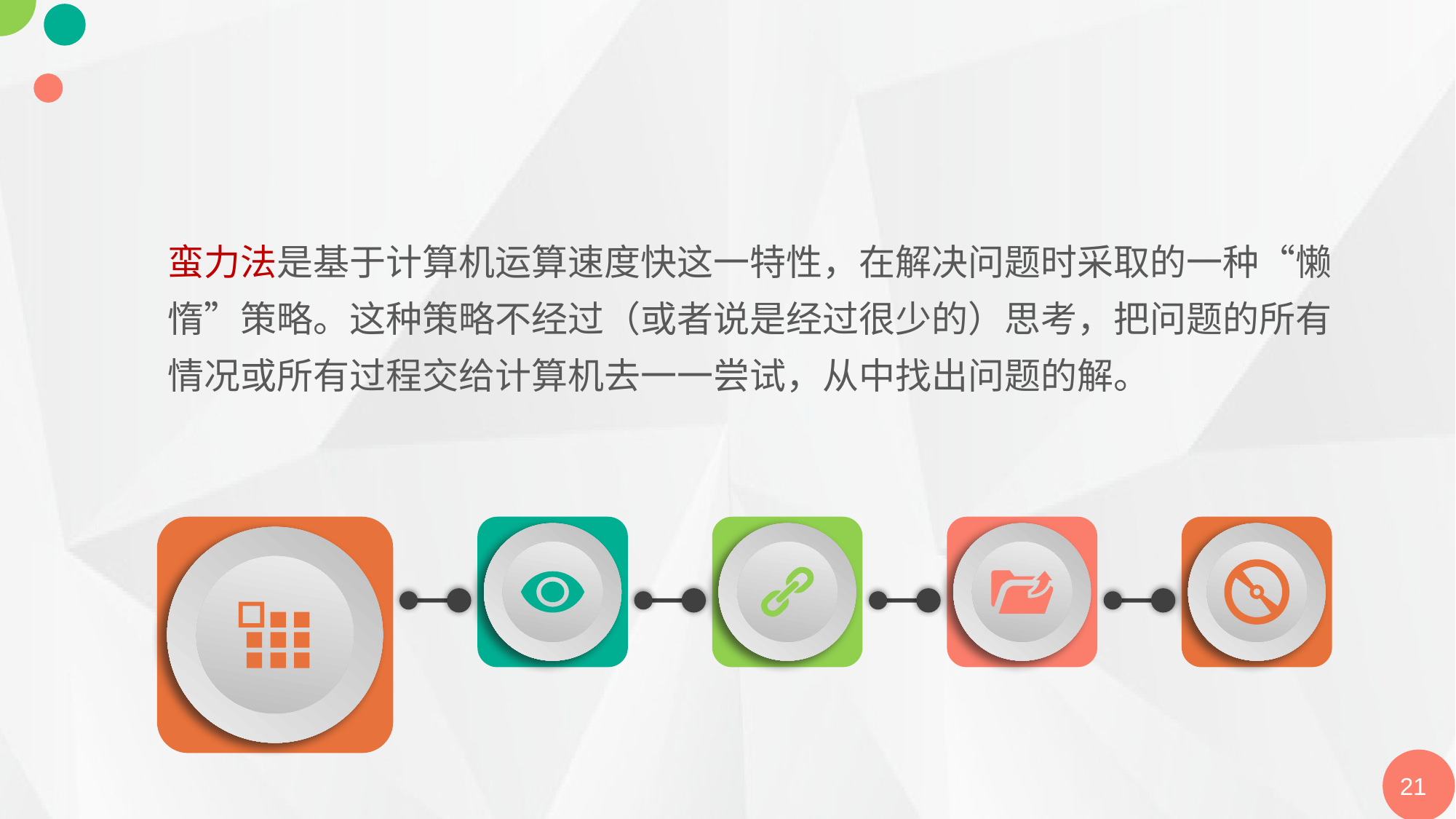

蛮力法是基于计算机运算速度快这一特性，在解决问题时采取的一种“懒惰”策略。这种策略不经过（或者说是经过很少的）思考，把问题的所有情况或所有过程交给计算机去一一尝试，从中找出问题的解。